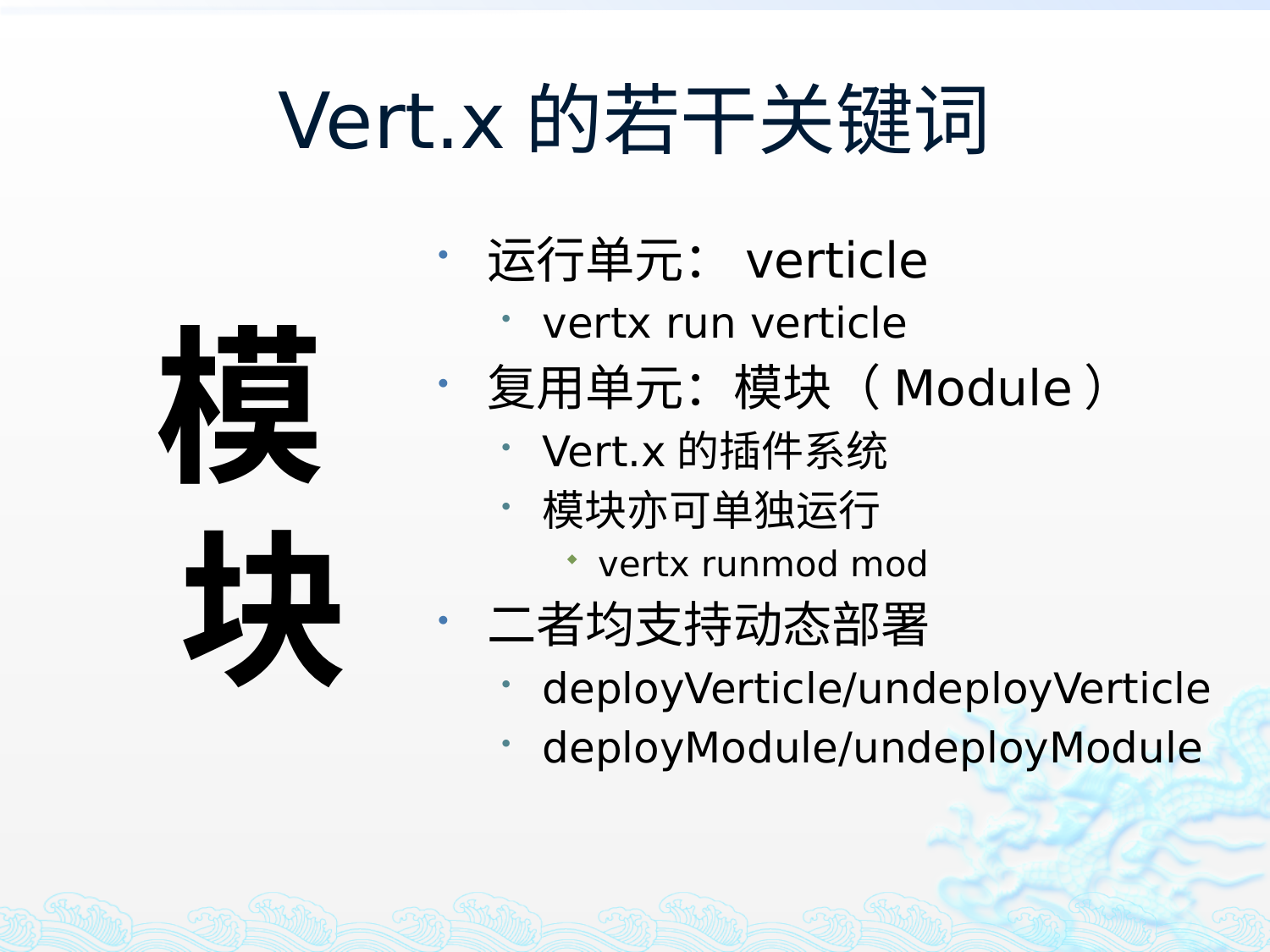

# Vert.x的若干关键词
运行单元：verticle
vertx run verticle
复用单元：模块（Module）
Vert.x的插件系统
模块亦可单独运行
vertx runmod mod
二者均支持动态部署
deployVerticle/undeployVerticle
deployModule/undeployModule
模块